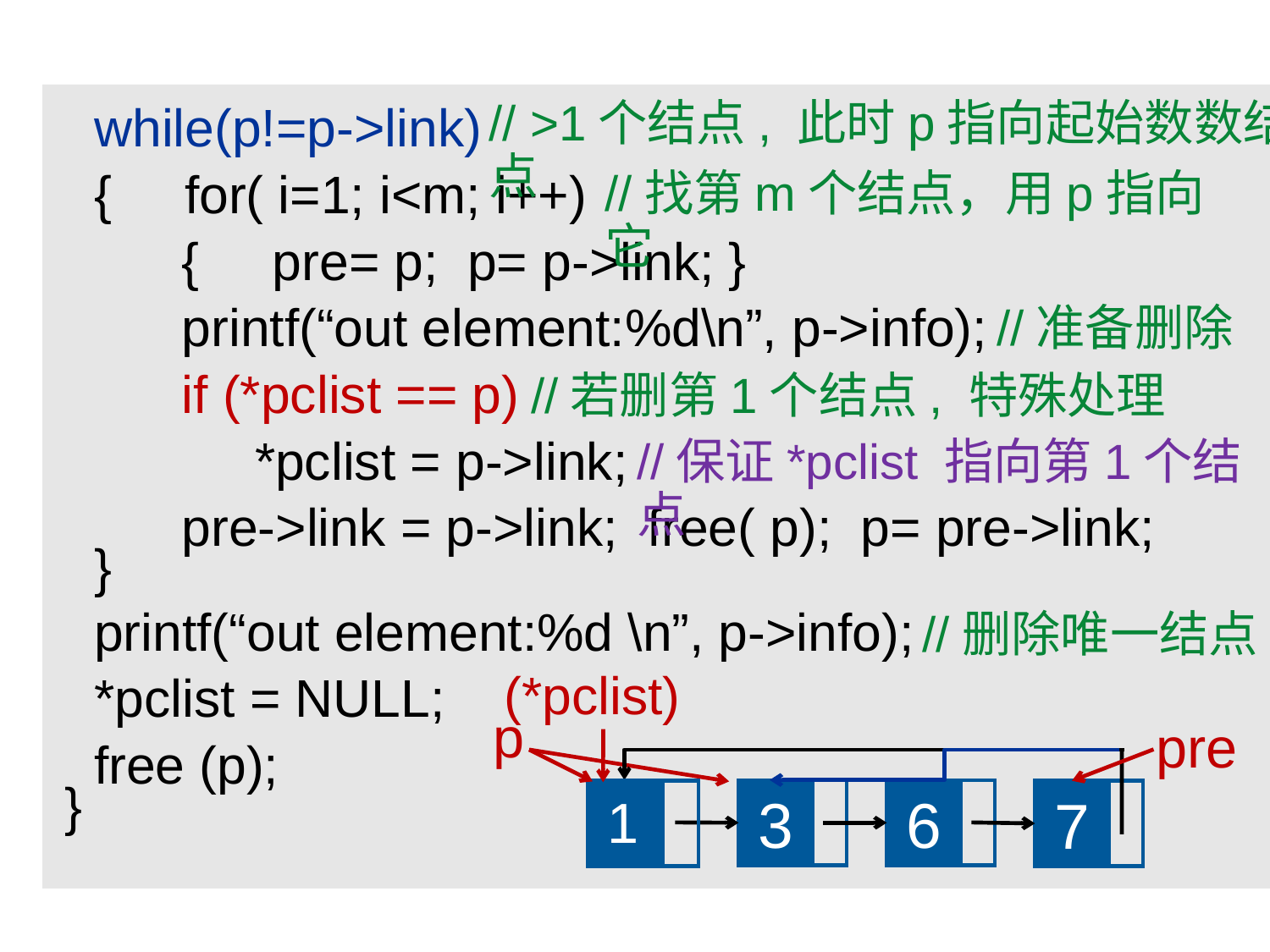

while(p!=p->link)
  {     for( i=1; i<m; i++)
        {     pre= p;  p= p->link; }
        printf(“out element:%d\n”, p->info);
        if (*pclist == p)
             *pclist = p->link;
        pre->link = p->link;  free( p);  p= pre->link;
  }
  printf(“out element:%d \n”, p->info);
  *pclist = NULL;
  free (p);
}

// >1个结点, 此时p指向起始数数结点
//找第m个结点，用p指向它
//准备删除
//若删第1个结点, 特殊处理
//保证*pclist 指向第1个结点
//删除唯一结点
(*pclist)
p
pre
3

6

7

1